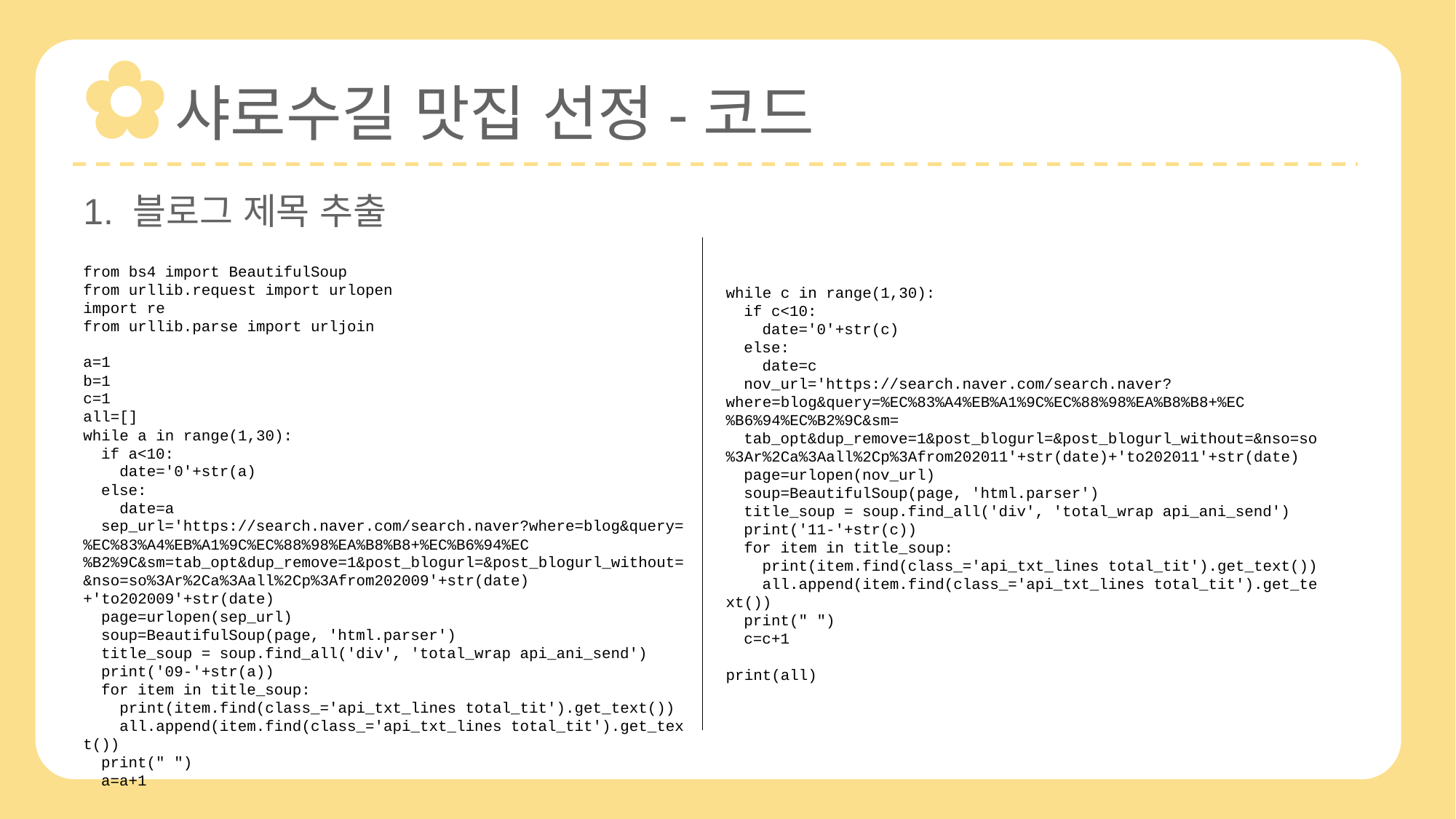

샤로수길 맛집 선정-코드
1. 블로그 제목 추출
while c in range(1,30):
  if c<10:
    date='0'+str(c)
  else:
    date=c
  nov_url='https://search.naver.com/search.naver?where=blog&query=%EC%83%A4%EB%A1%9C%EC%88%98%EA%B8%B8+%EC%B6%94%EC%B2%9C&sm=
  tab_opt&dup_remove=1&post_blogurl=&post_blogurl_without=&nso=so%3Ar%2Ca%3Aall%2Cp%3Afrom202011'+str(date)+'to202011'+str(date)
  page=urlopen(nov_url)
  soup=BeautifulSoup(page, 'html.parser')
  title_soup = soup.find_all('div', 'total_wrap api_ani_send')
  print('11-'+str(c))
  for item in title_soup:
    print(item.find(class_='api_txt_lines total_tit').get_text())
    all.append(item.find(class_='api_txt_lines total_tit').get_text())
  print(" ")
  c=c+1
print(all)

from bs4 import BeautifulSoup
from urllib.request import urlopen
import re
from urllib.parse import urljoin
a=1
b=1
c=1
all=[]
while a in range(1,30):
  if a<10:
    date='0'+str(a)
  else:
    date=a
  sep_url='https://search.naver.com/search.naver?where=blog&query=%EC%83%A4%EB%A1%9C%EC%88%98%EA%B8%B8+%EC%B6%94%EC%B2%9C&sm=tab_opt&dup_remove=1&post_blogurl=&post_blogurl_without=&nso=so%3Ar%2Ca%3Aall%2Cp%3Afrom202009'+str(date)+'to202009'+str(date)
  page=urlopen(sep_url)
  soup=BeautifulSoup(page, 'html.parser')
  title_soup = soup.find_all('div', 'total_wrap api_ani_send')
  print('09-'+str(a))
  for item in title_soup:
    print(item.find(class_='api_txt_lines total_tit').get_text())
    all.append(item.find(class_='api_txt_lines total_tit').get_text())
  print(" ")
  a=a+1